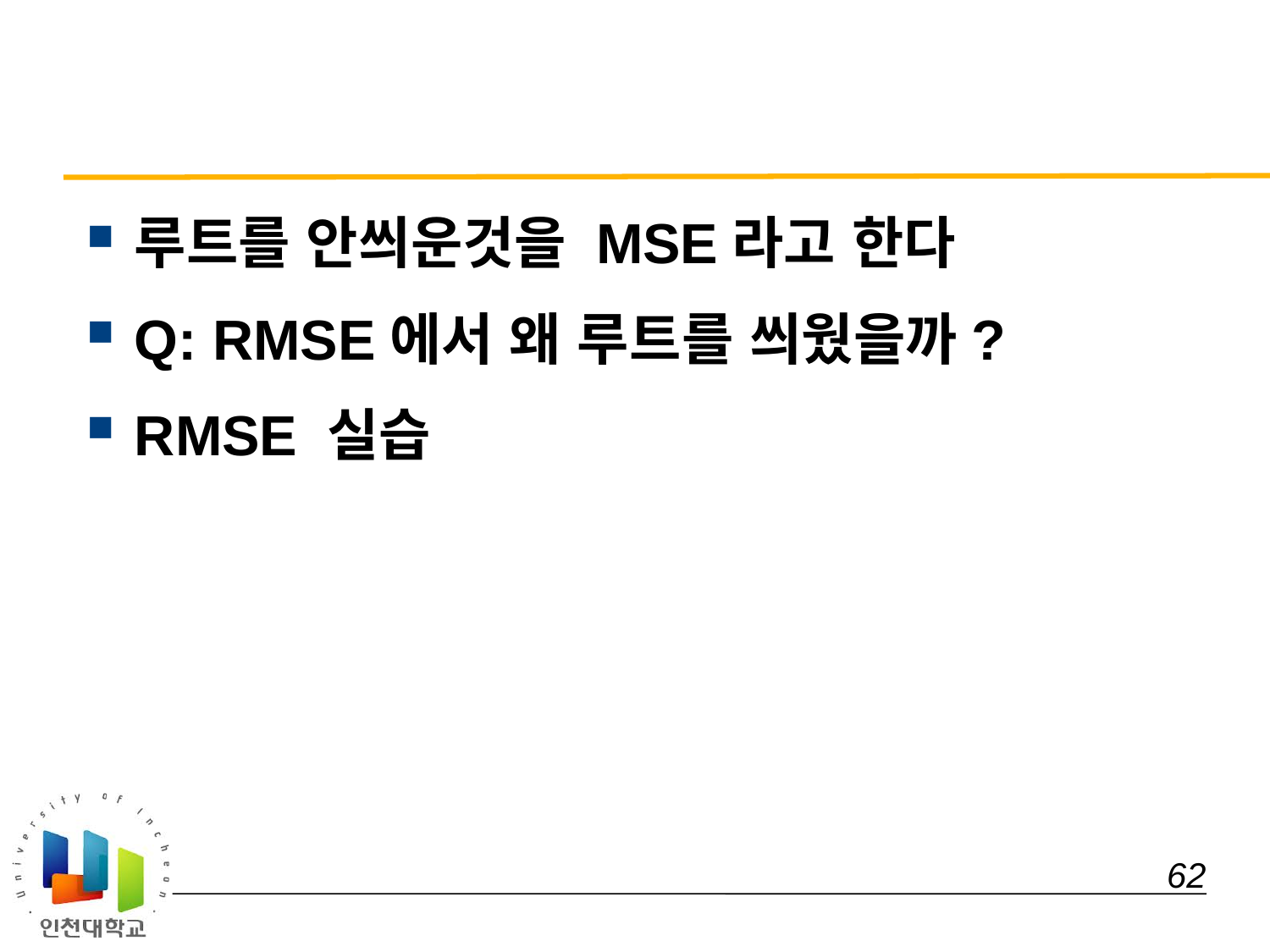

#
루트를 안씌운것을 MSE라고 한다
Q: RMSE에서 왜 루트를 씌웠을까?
RMSE 실습

 62